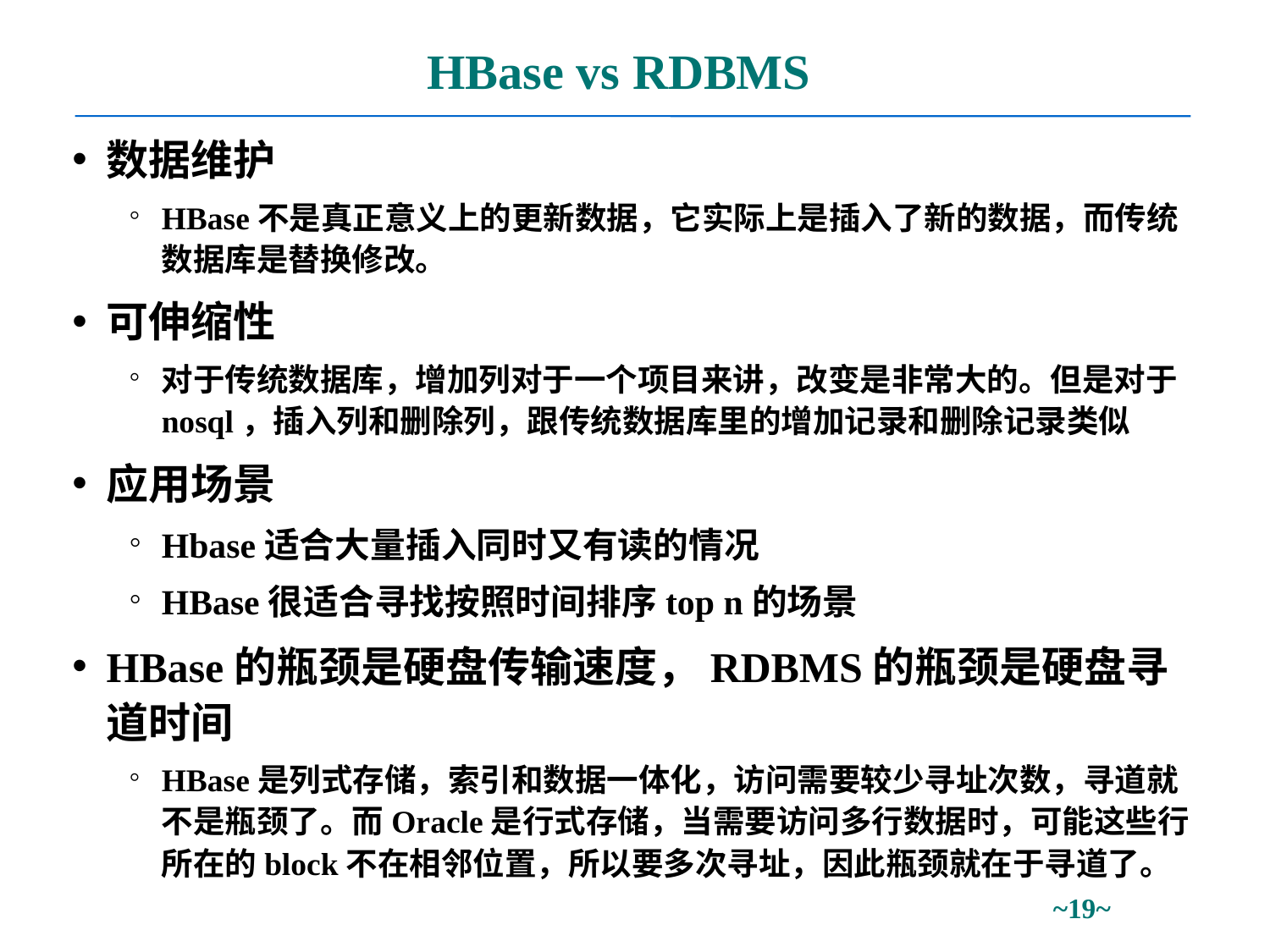

# HBase vs RDBMS
数据维护
HBase不是真正意义上的更新数据，它实际上是插入了新的数据，而传统数据库是替换修改。
可伸缩性
对于传统数据库，增加列对于一个项目来讲，改变是非常大的。但是对于nosql，插入列和删除列，跟传统数据库里的增加记录和删除记录类似
应用场景
Hbase适合大量插入同时又有读的情况
HBase很适合寻找按照时间排序top n的场景
HBase的瓶颈是硬盘传输速度，RDBMS的瓶颈是硬盘寻道时间
HBase是列式存储，索引和数据一体化，访问需要较少寻址次数，寻道就不是瓶颈了。而Oracle是行式存储，当需要访问多行数据时，可能这些行所在的block不在相邻位置，所以要多次寻址，因此瓶颈就在于寻道了。

~19~